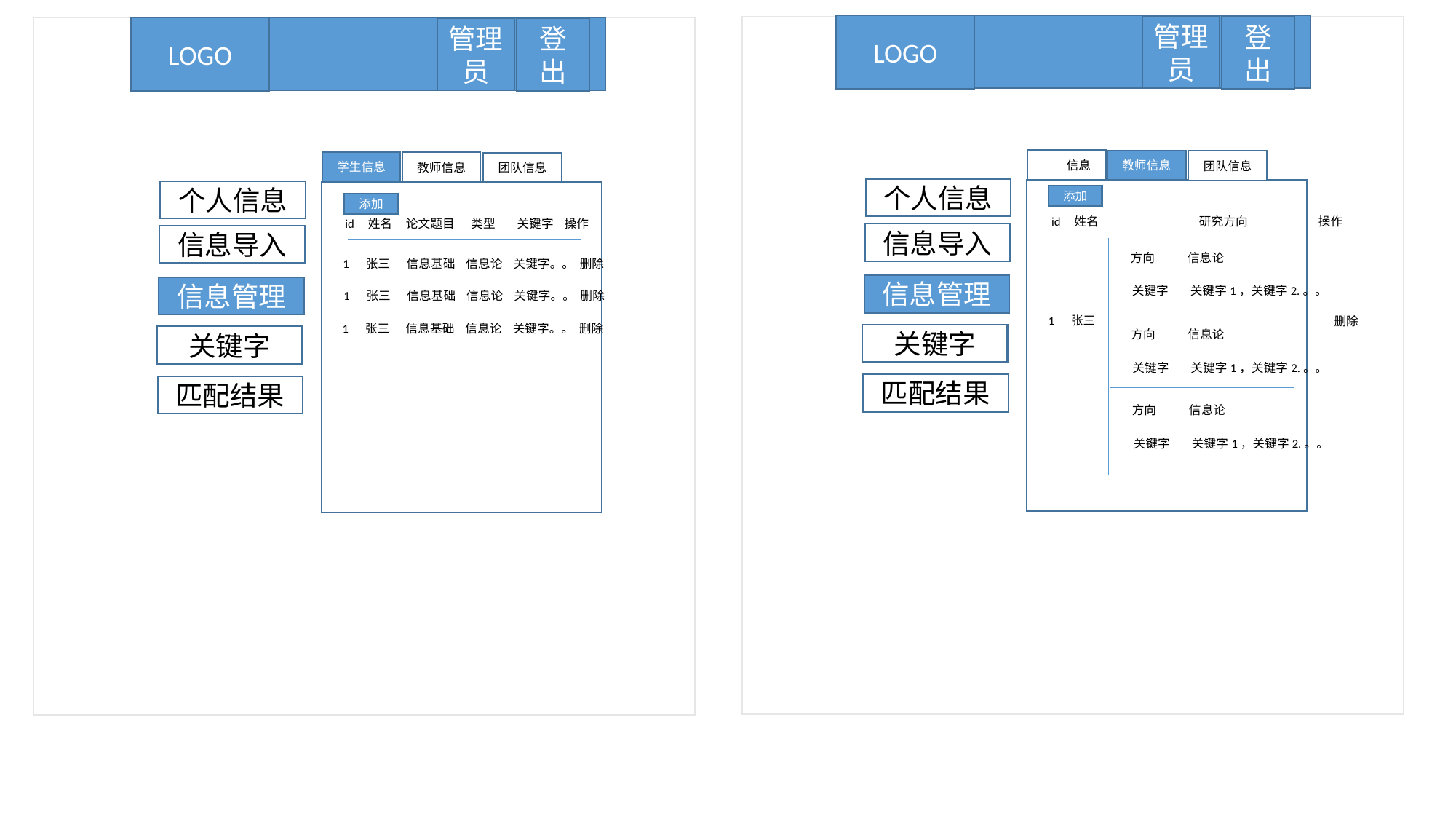

LOGO

管理员
登出

LOGO

管理员
登出
学生信息
教师信息
团队信息
学生信息
教师信息
团队信息
个人信息

个人信息

添加
添加
id    姓名                                     研究方向                          操作
id    姓名     论文题目      类型        关键字    操作
信息导入
信息导入
方向            信息论
1     张三      信息基础    信息论    关键字。。  删除
信息管理
信息管理
关键字        关键字1，关键字2.。。
1     张三      信息基础    信息论    关键字。。  删除
1     张三
删除
1     张三      信息基础    信息论    关键字。。  删除
方向            信息论
关键字
关键字
关键字        关键字1，关键字2.。。
匹配结果
匹配结果
方向            信息论
关键字        关键字1，关键字2.。。